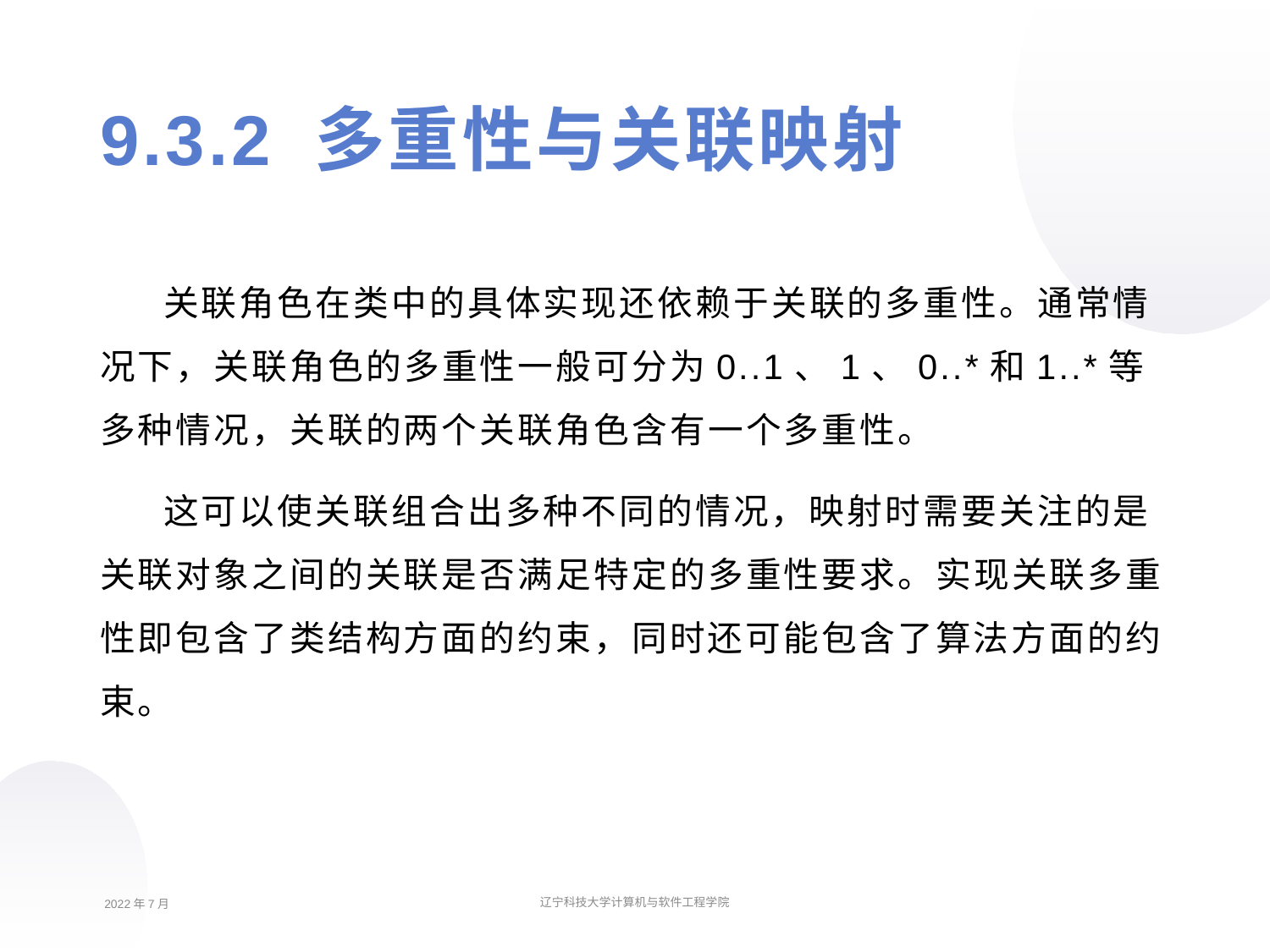

9.3.2 多重性与关联映射
关联角色在类中的具体实现还依赖于关联的多重性。通常情况下，关联角色的多重性一般可分为0..1、1、0..*和1..*等多种情况，关联的两个关联角色含有一个多重性。
这可以使关联组合出多种不同的情况，映射时需要关注的是关联对象之间的关联是否满足特定的多重性要求。实现关联多重性即包含了类结构方面的约束，同时还可能包含了算法方面的约束。

2022年7月
辽宁科技大学计算机与软件工程学院
47